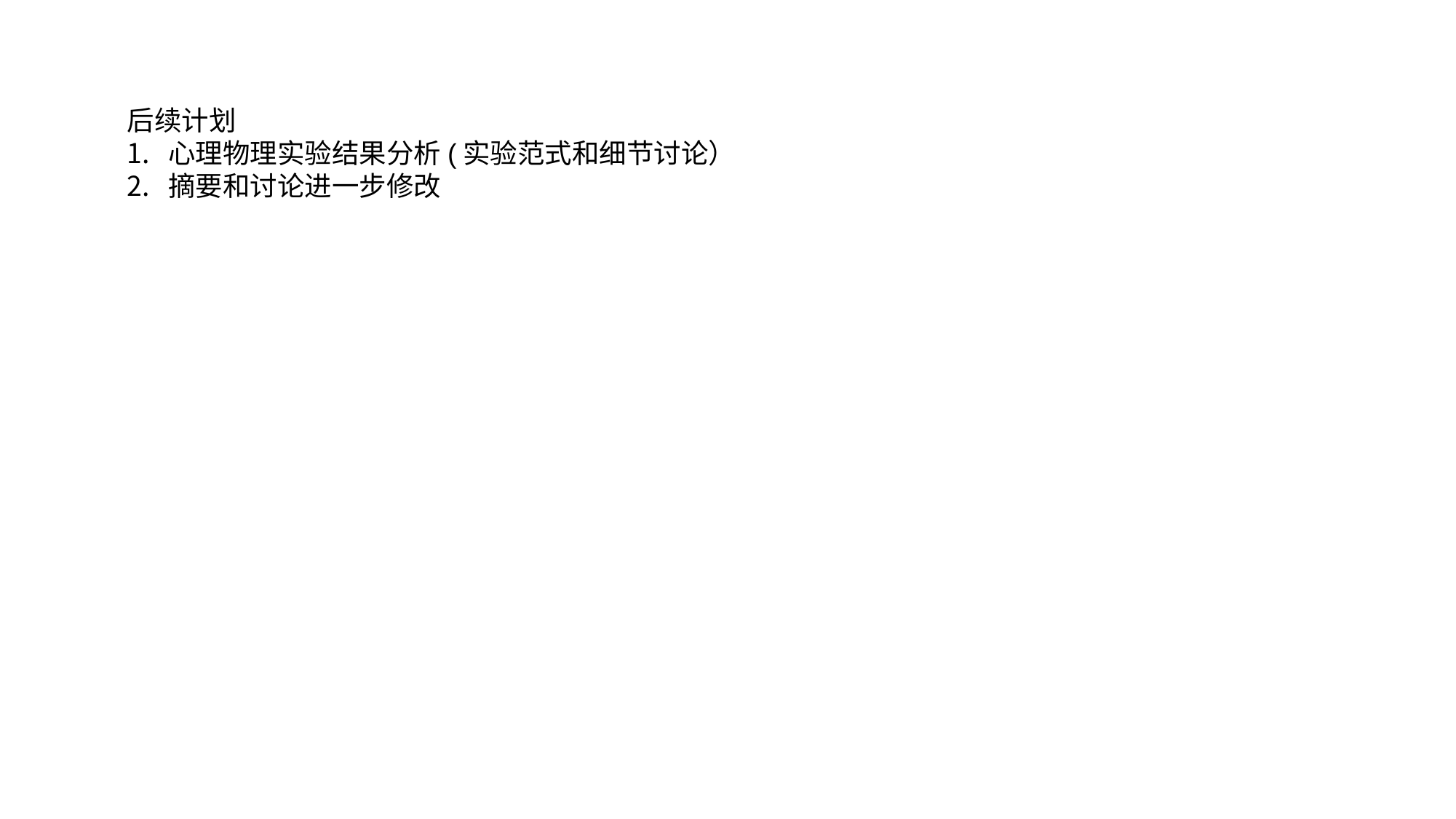

后续计划
心理物理实验结果分析(实验范式和细节讨论）
摘要和讨论进一步修改